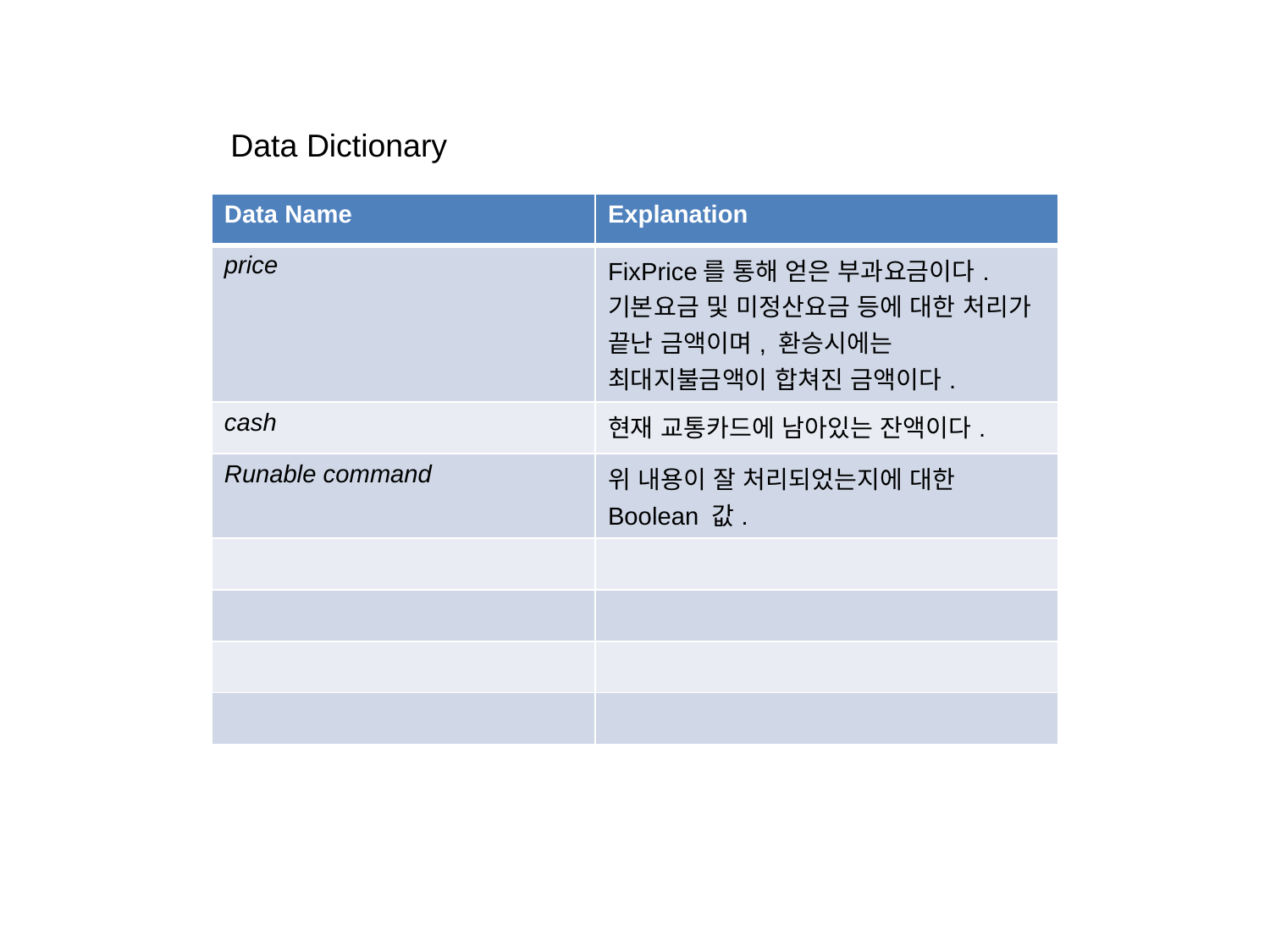

Data Dictionary
| Data Name | Explanation |
| --- | --- |
| price | FixPrice를 통해 얻은 부과요금이다. 기본요금 및 미정산요금 등에 대한 처리가 끝난 금액이며, 환승시에는 최대지불금액이 합쳐진 금액이다. |
| cash | 현재 교통카드에 남아있는 잔액이다. |
| Runable command | 위 내용이 잘 처리되었는지에 대한 Boolean 값. |
|  |  |
|  |  |
|  |  |
|  |  |